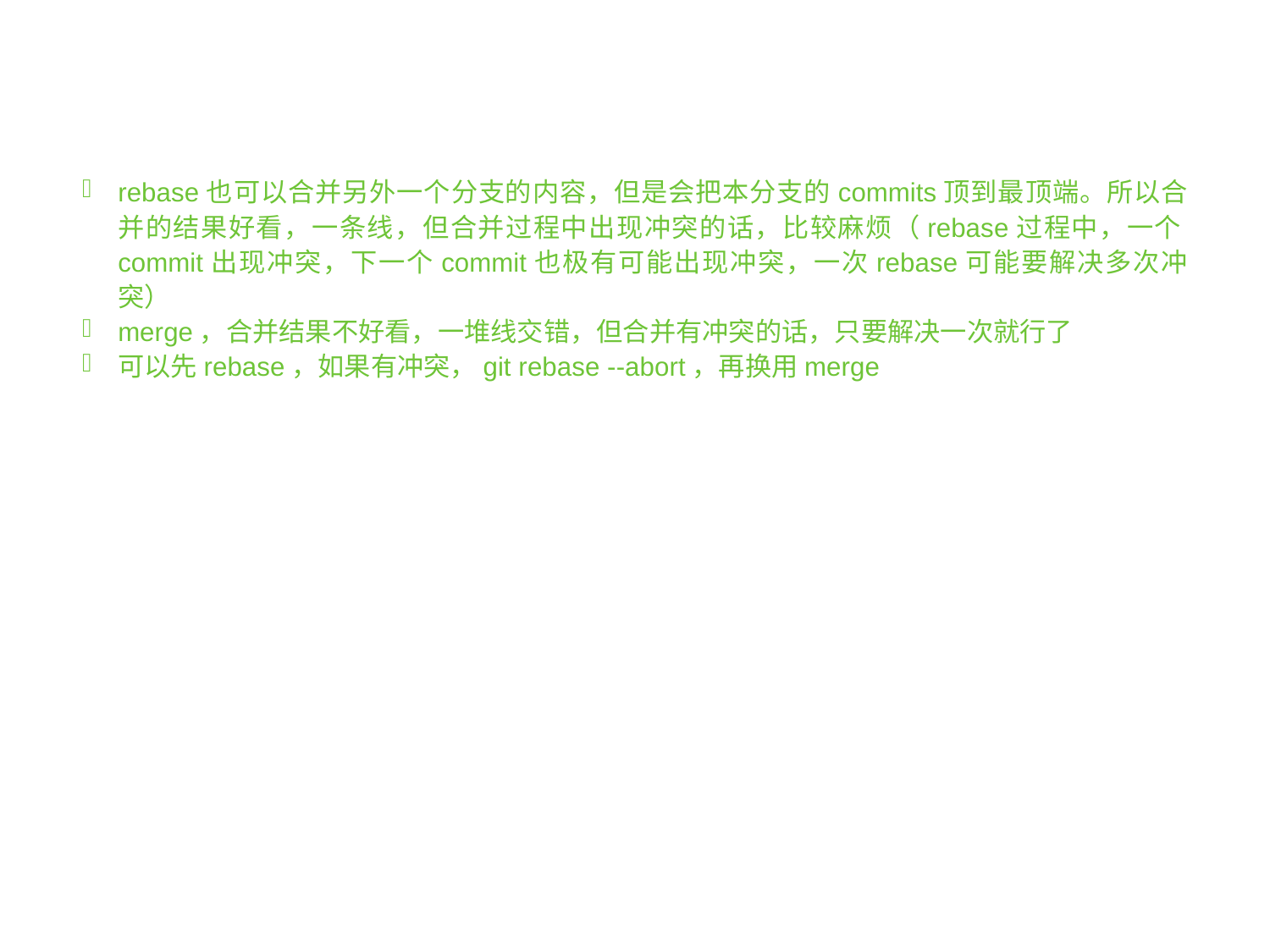

rebase也可以合并另外一个分支的内容，但是会把本分支的commits顶到最顶端。所以合并的结果好看，一条线，但合并过程中出现冲突的话，比较麻烦（rebase过程中，一个commit出现冲突，下一个commit也极有可能出现冲突，一次rebase可能要解决多次冲突）
merge，合并结果不好看，一堆线交错，但合并有冲突的话，只要解决一次就行了
可以先rebase，如果有冲突，git rebase --abort，再换用merge